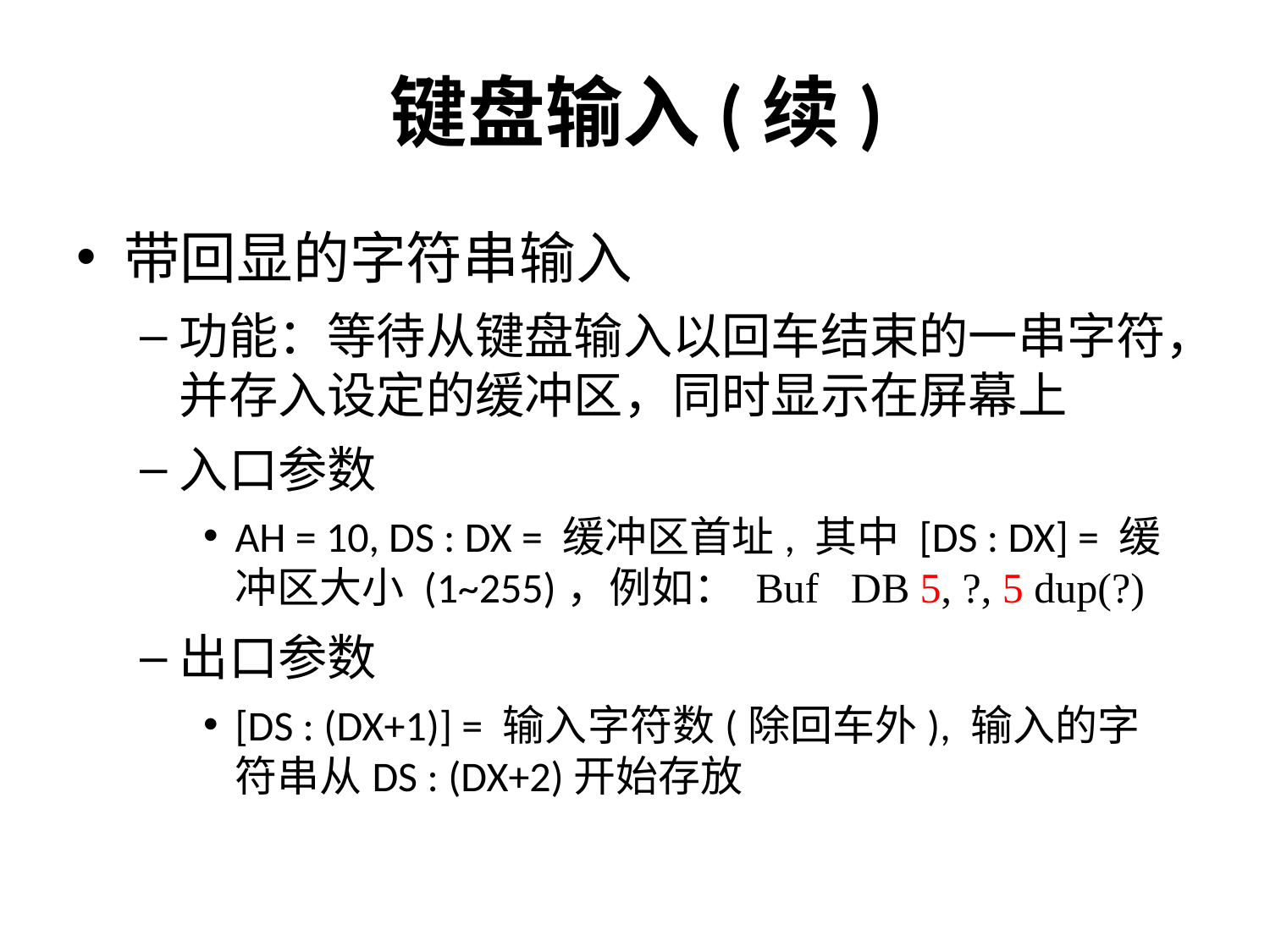

# 键盘输入(续)
带回显的字符串输入
功能：等待从键盘输入以回车结束的一串字符，并存入设定的缓冲区，同时显示在屏幕上
入口参数
AH = 10, DS : DX = 缓冲区首址, 其中 [DS : DX] = 缓冲区大小 (1~255)，例如： Buf   DB 5, ?, 5 dup(?)
出口参数
[DS : (DX+1)] = 输入字符数(除回车外), 输入的字符串从DS : (DX+2)开始存放